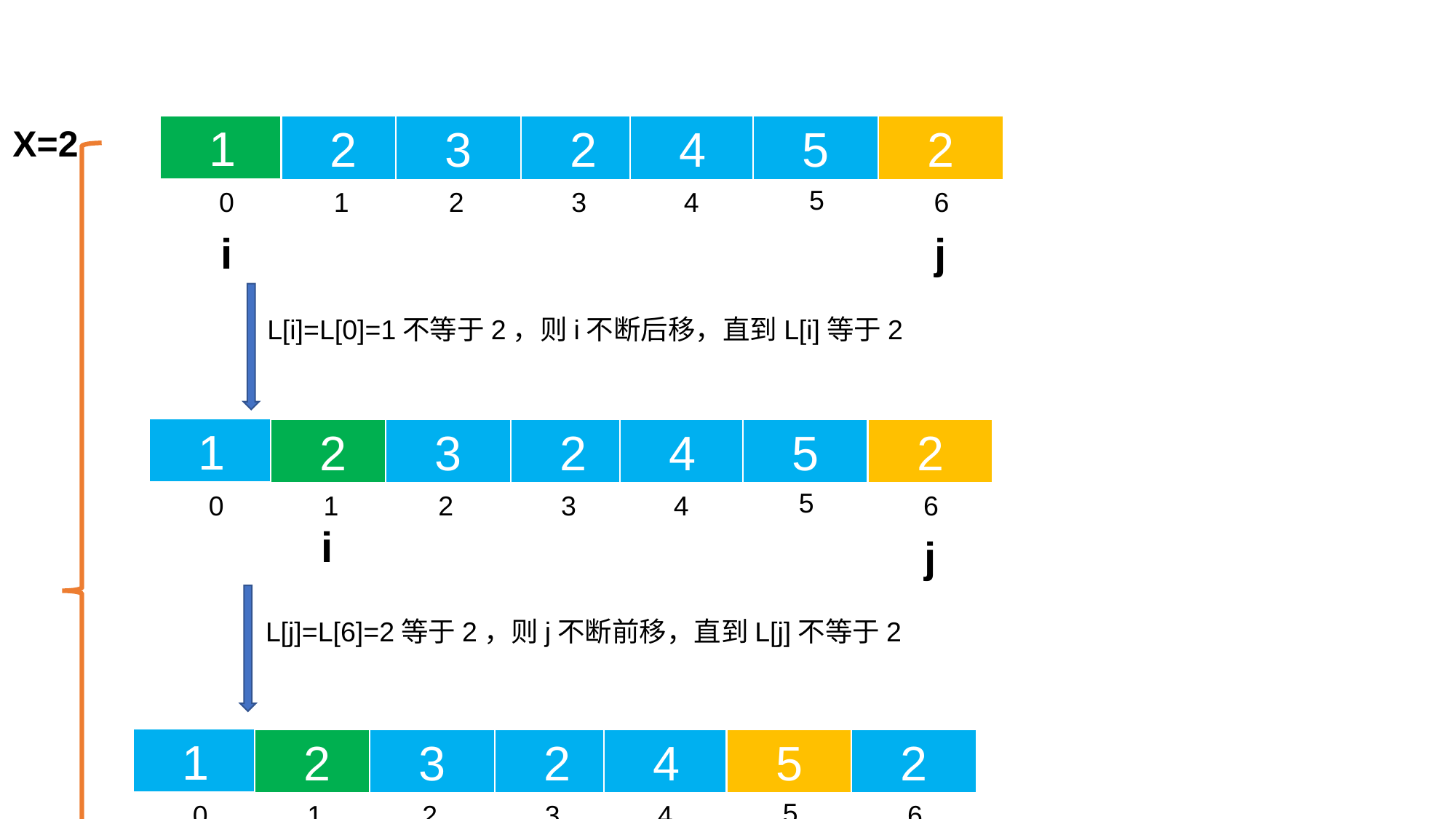

X=2
1
2
3
2
4
5
2

5
0
1
2
3
4
6
j
i

L[i]=L[0]=1不等于2，则i不断后移，直到L[i]等于2
1
2
3
2
4
5
2
5
0
1
2
3
4
6
i
j

L[j]=L[6]=2等于2，则j不断前移，直到L[j]不等于2
1
2
3
2
4
5
2
5
0
1
2
3
4
6
i
j

交换L[i]和L[j]所表示的值
1
5
3
2
4
2
2
5
0
1
2
3
4
6

i
j

L[i]=L[1]=5不等于2，则i不断后移，直到L[i]等于2
1
5
3
2
4
2
2
5
0
1
2
3
4
6
j
i

L[j]=L[5]=2等于2，则j不断前移，直到L[j]不等于2
1
5
3
2
4
2
2
5
0
1
2
3
4
6
j
i

交换L[i]和L[j]所表示的值
1
5
3
4
2
2
2
5
0
1
2
3
4
6
j
i

L[i]=L[3]=4不等于2，则i不断后移，直到L[i]等于2
1
5
3
4
2
2
2
5
0
1
2
3
4
6
i
j
此时 i=j 结束循环，交换完成，最后修改顺序表的 length 属性，完成删除
1
5
3
4
0
1
2
3